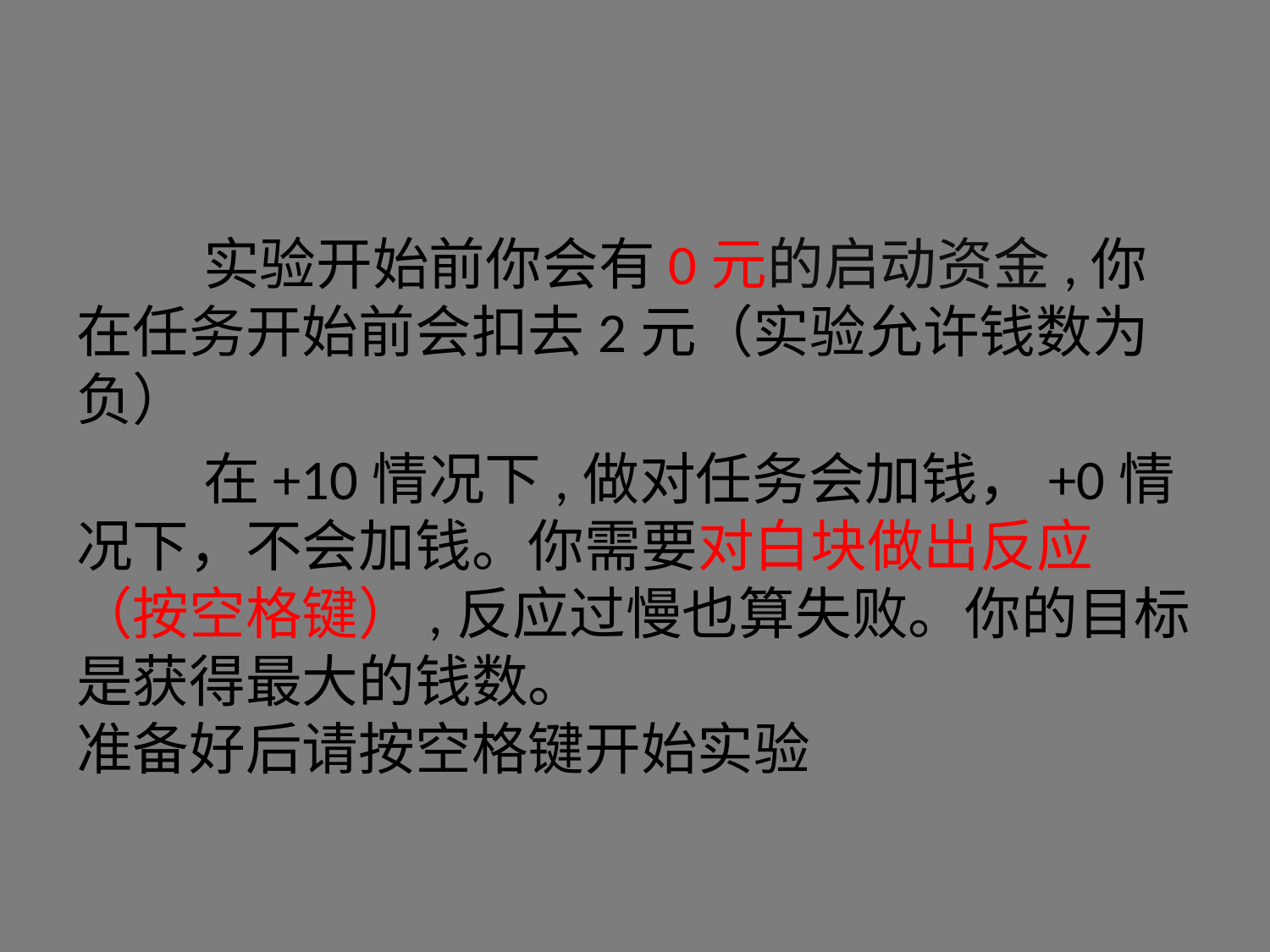

#
	实验开始前你会有0元的启动资金,你在任务开始前会扣去2元（实验允许钱数为负）
	在+10情况下,做对任务会加钱，+0情况下，不会加钱。你需要对白块做出反应（按空格键）,反应过慢也算失败。你的目标是获得最大的钱数。
准备好后请按空格键开始实验